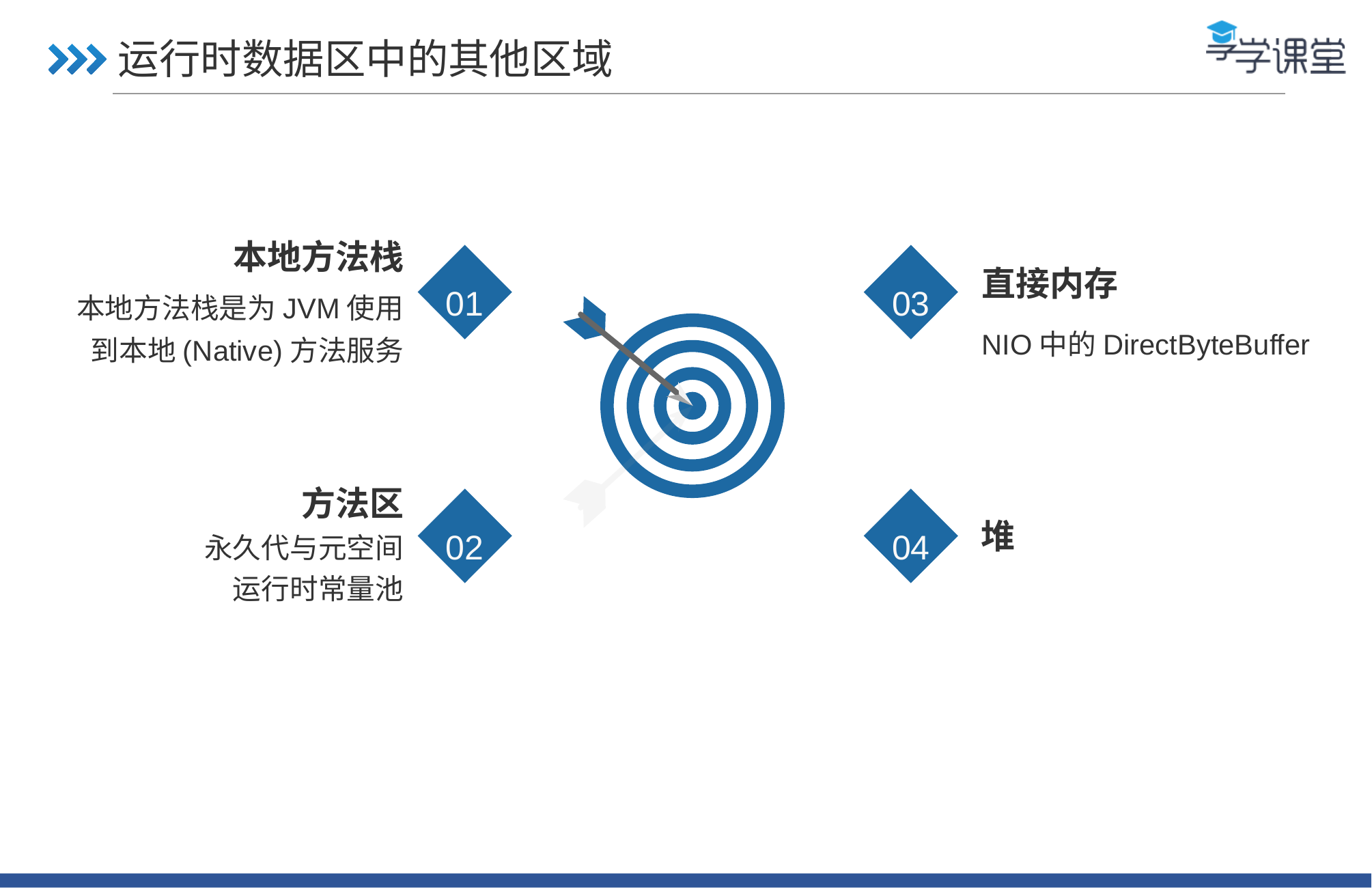

运行时数据区中的其他区域
本地方法栈
	本地方法栈是为JVM使用到本地(Native)方法服务
直接内存
NIO中的DirectByteBuffer
01
03

方法区
永久代与元空间
	运行时常量池
堆
02
04